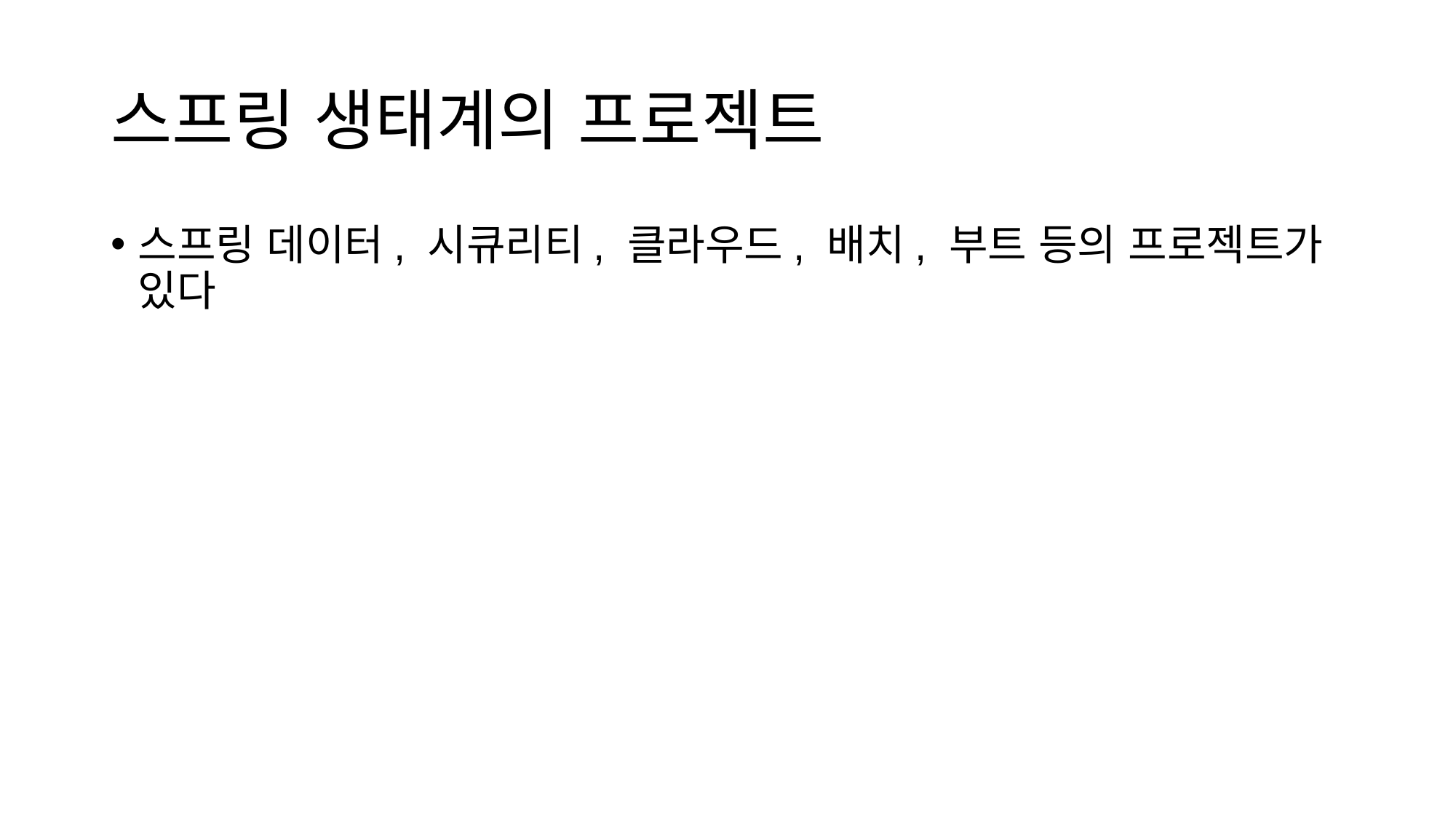

# 스프링 생태계의 프로젝트
스프링 데이터, 시큐리티, 클라우드, 배치, 부트 등의 프로젝트가 있다